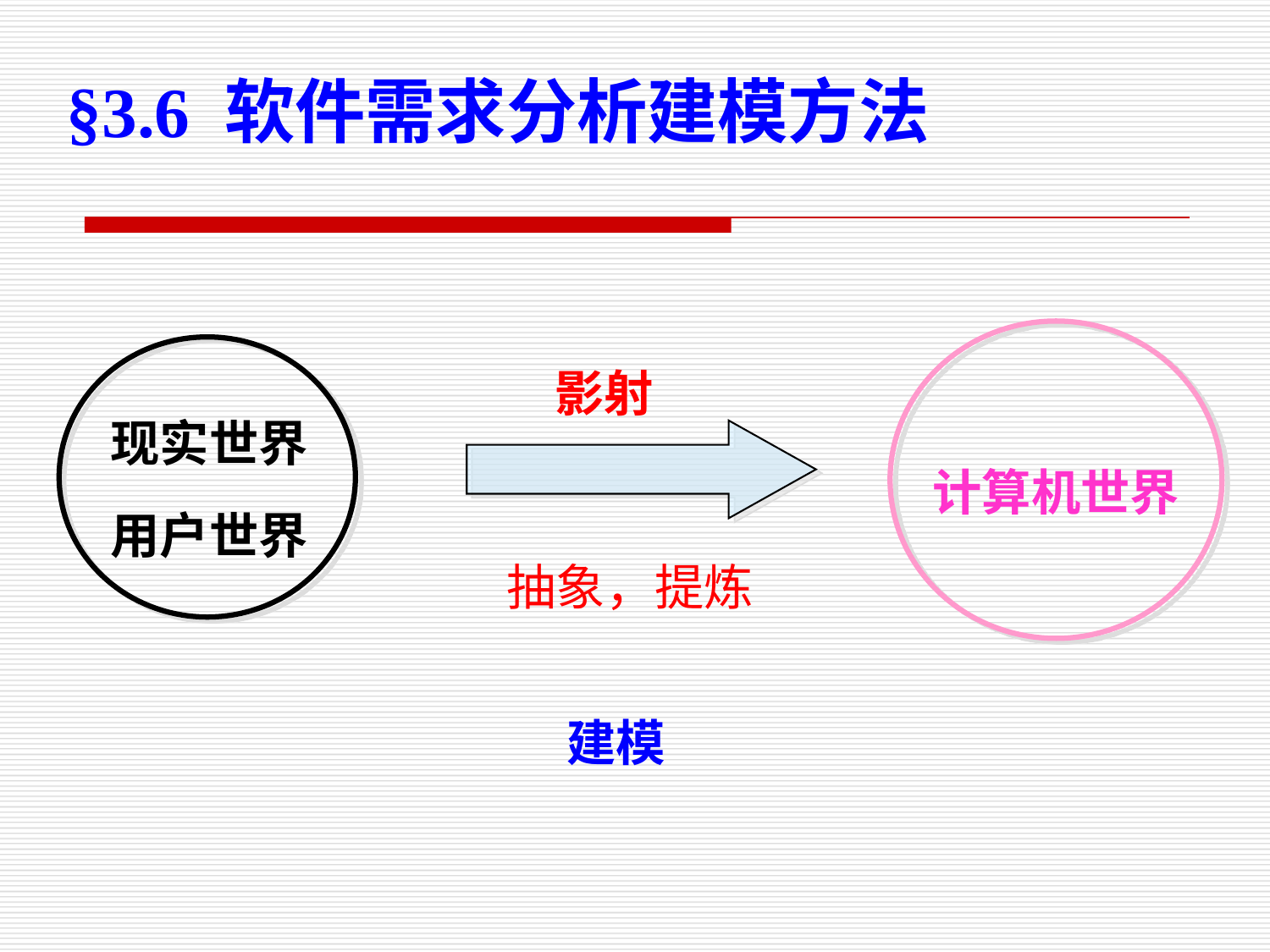

§3.6 软件需求分析建模方法

影射

现实世界
用户世界

计算机世界
抽象，提炼
建模